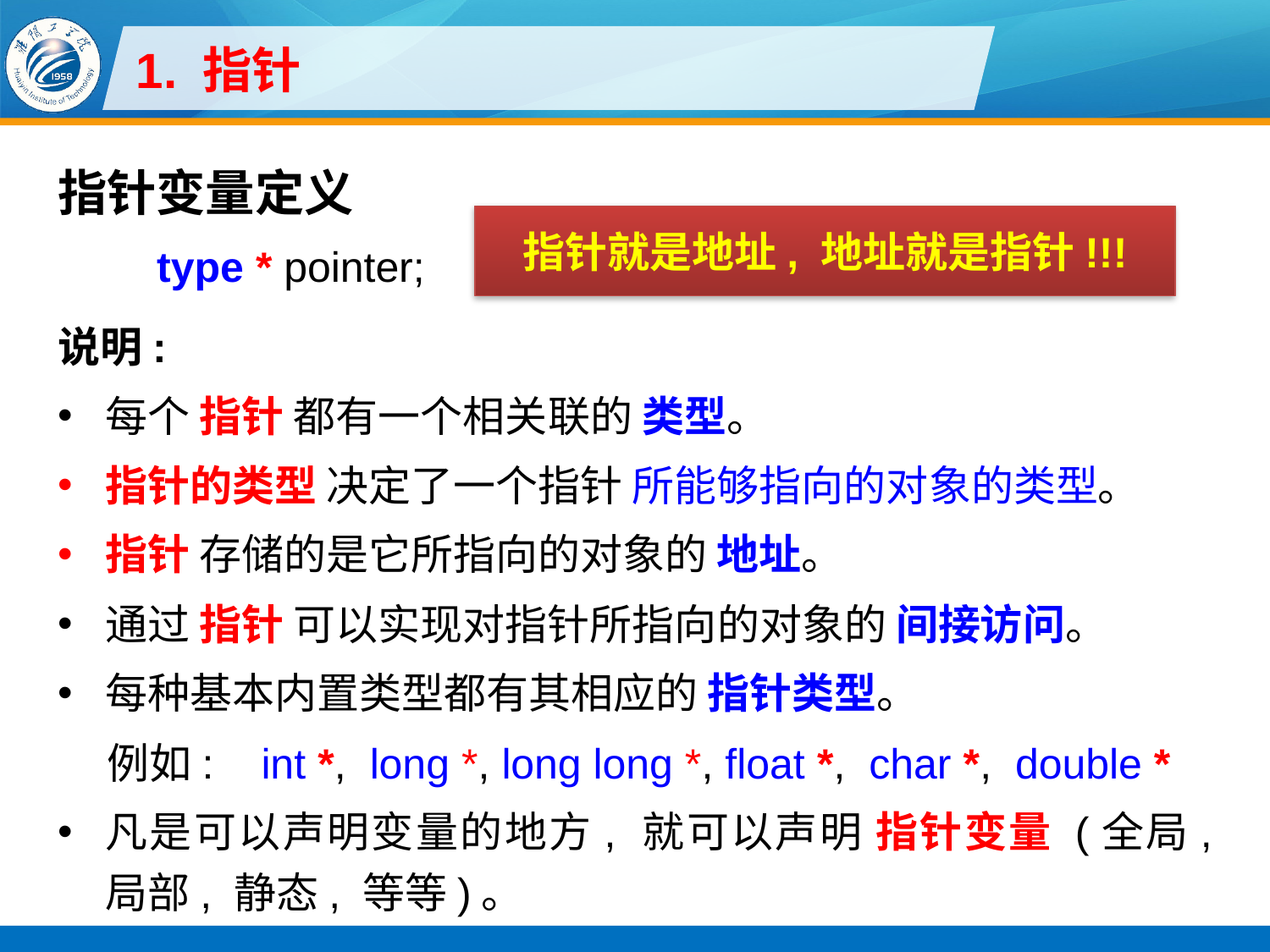

# 1. 指针
指针变量定义
type * pointer;
说明:
每个 指针 都有一个相关联的 类型。
指针的类型 决定了一个指针 所能够指向的对象的类型。
指针 存储的是它所指向的对象的 地址。
通过 指针 可以实现对指针所指向的对象的 间接访问。
每种基本内置类型都有其相应的 指针类型。
例如:    int *,  long *, long long *, float *,  char *,  double *
凡是可以声明变量的地方, 就可以声明 指针变量 (全局, 局部, 静态, 等等)。
指针就是地址, 地址就是指针!!!